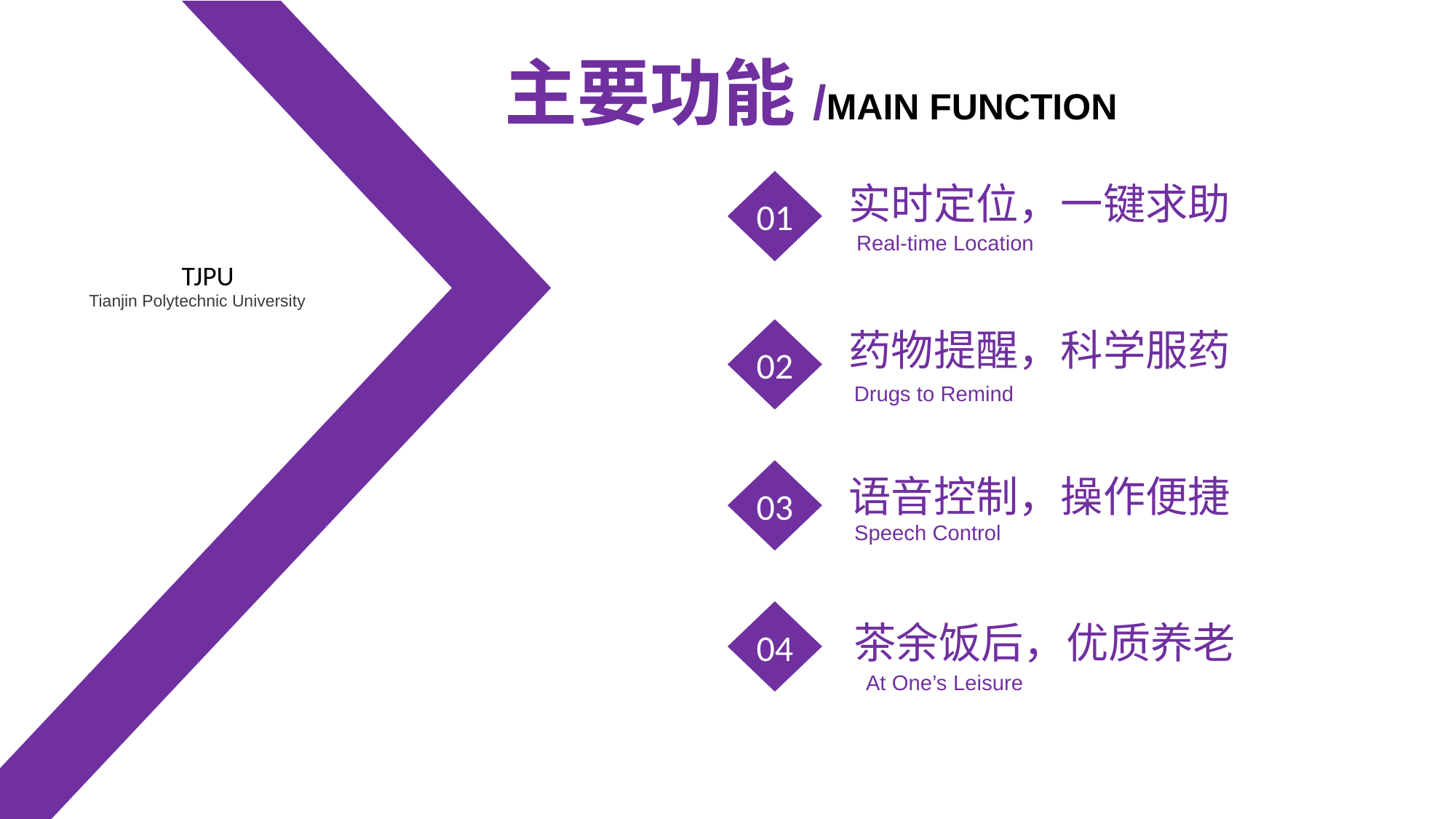

主要功能/MAIN FUNCTION
01
实时定位，一键求助
Real-time Location
药物提醒，科学服药

Drugs to Remind
02
03
语音控制，操作便捷
Speech Control
04
茶余饭后，优质养老
At One’s Leisure
TJPU
Tianjin Polytechnic University